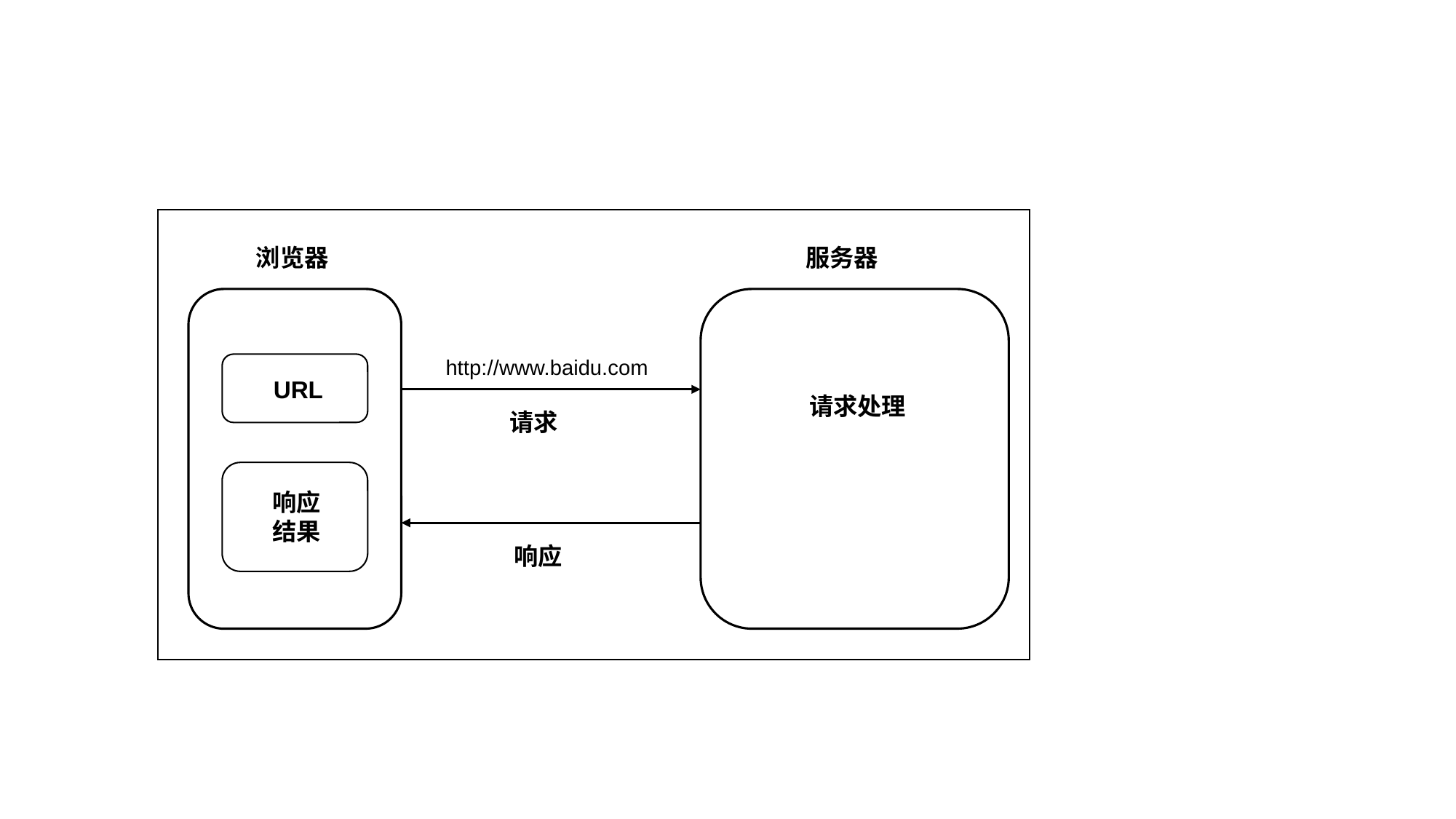

浏览器
服务器

http://www.baidu.com

URL
请求处理
请求

响应结果
响应